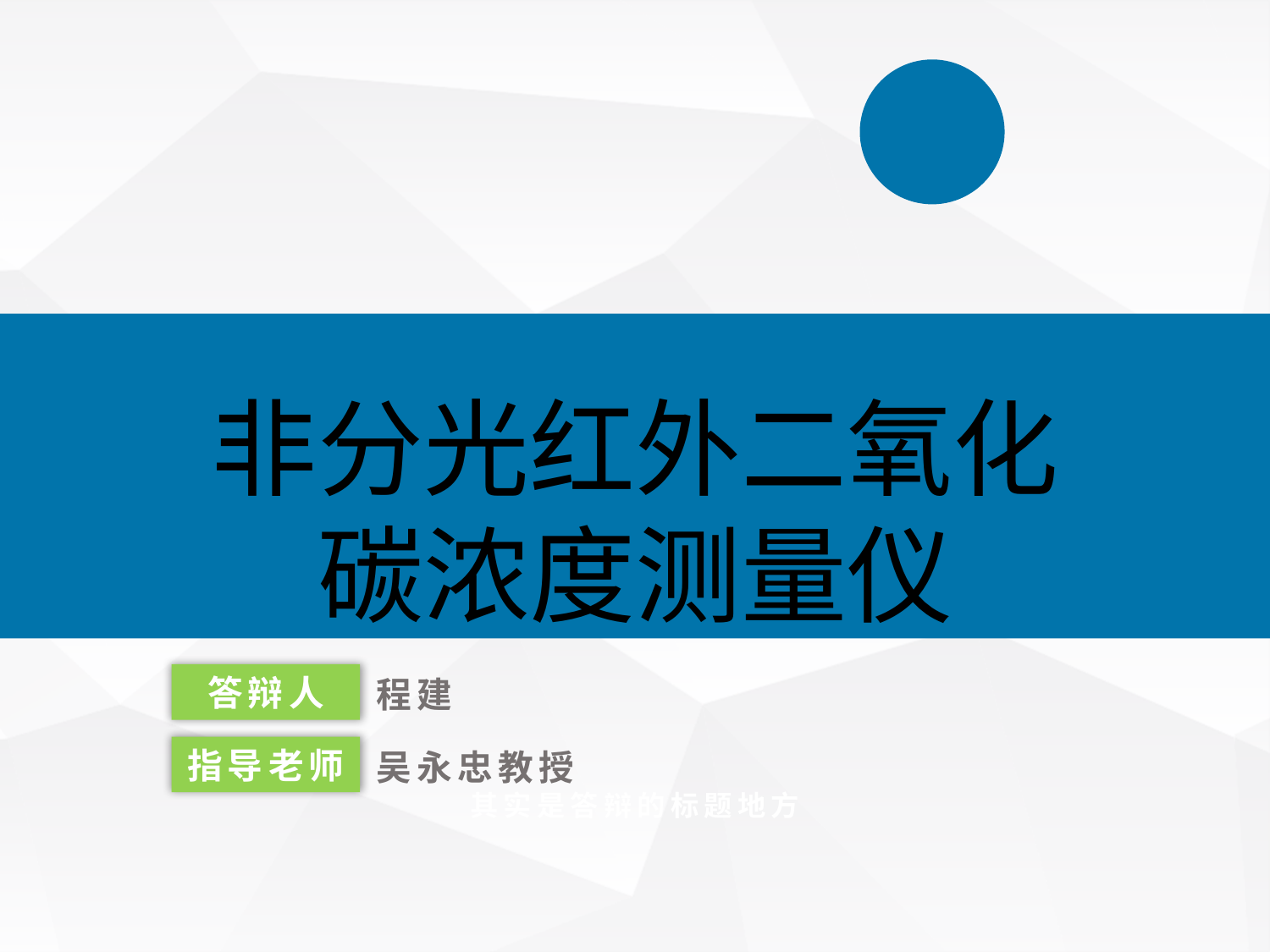

非分光红外二氧化碳浓度测量仪

其实是答辩的标题地方
我们毕业啦
其实是答辩的标题地方
答辩人
程建
指导老师
吴永忠教授